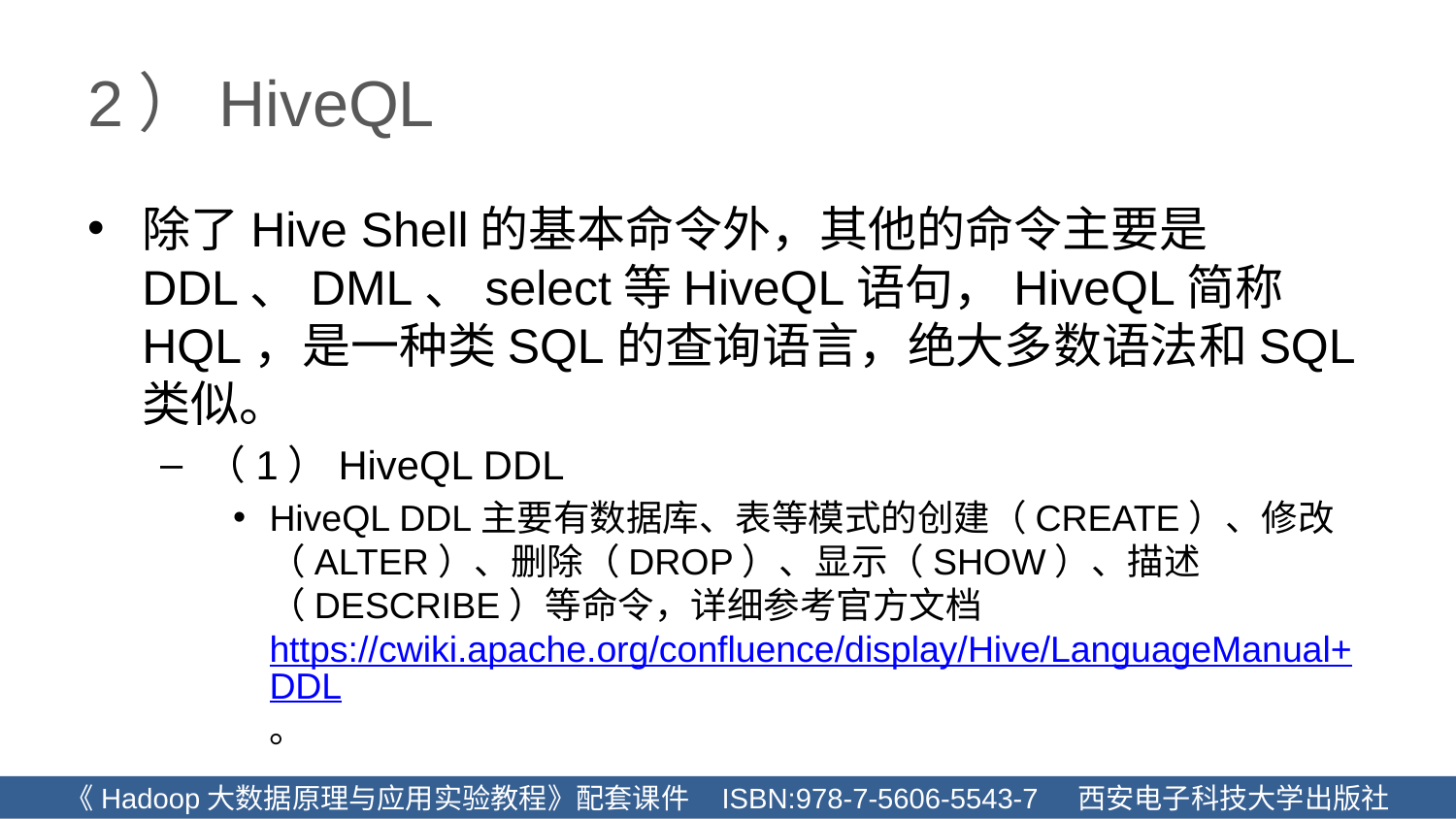

# 2）HiveQL
除了Hive Shell的基本命令外，其他的命令主要是DDL、DML、select等HiveQL语句，HiveQL简称HQL，是一种类SQL的查询语言，绝大多数语法和SQL类似。
（1）HiveQL DDL
HiveQL DDL主要有数据库、表等模式的创建（CREATE）、修改（ALTER）、删除（DROP）、显示（SHOW）、描述（DESCRIBE）等命令，详细参考官方文档https://cwiki.apache.org/confluence/display/Hive/LanguageManual+DDL。